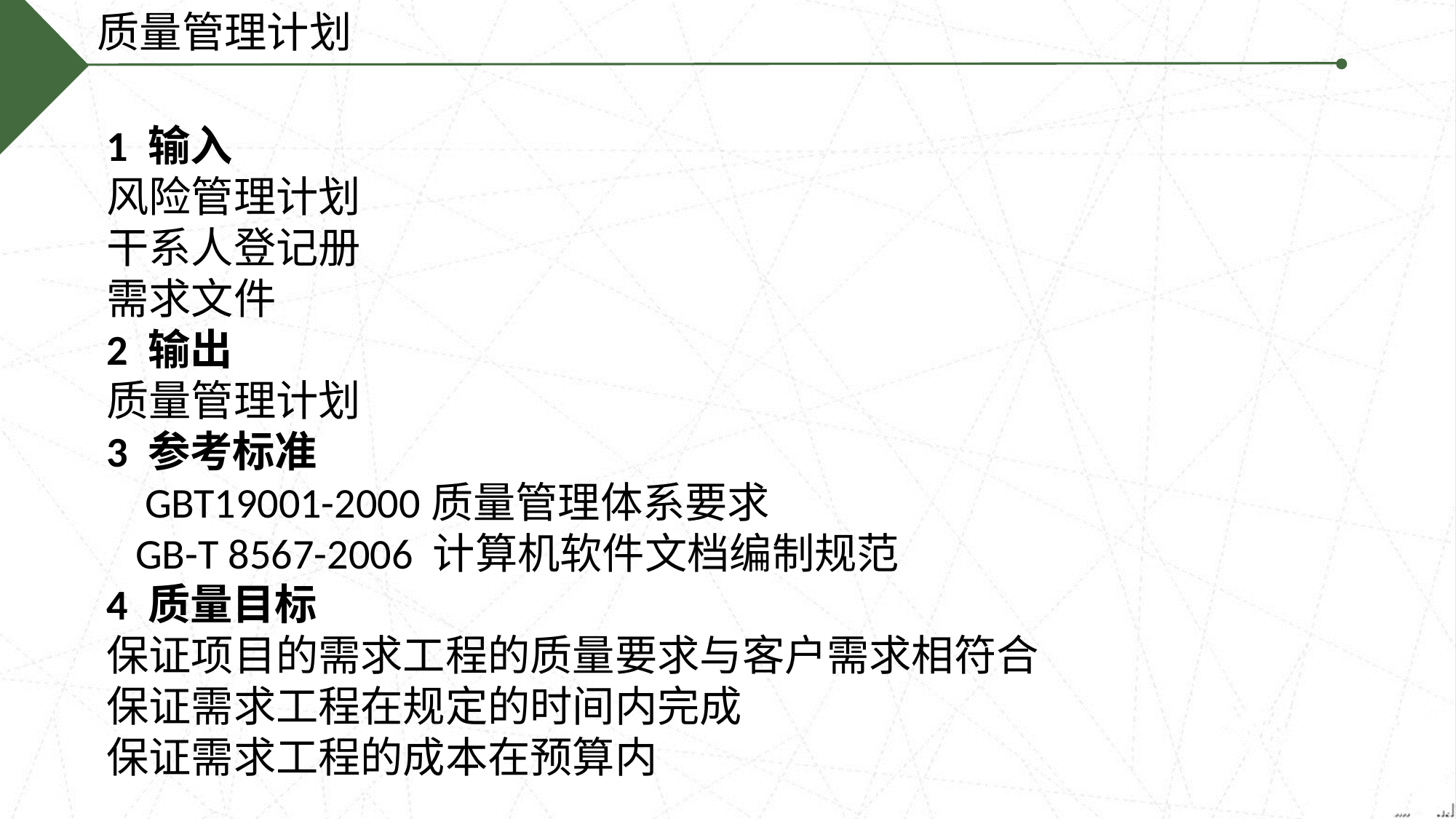

质量管理计划

1 输入
风险管理计划
干系人登记册
需求文件
2 输出
质量管理计划
3 参考标准
    GBT19001-2000质量管理体系要求
   GB-T 8567-2006 计算机软件文档编制规范
4 质量目标
保证项目的需求工程的质量要求与客户需求相符合
保证需求工程在规定的时间内完成
保证需求工程的成本在预算内